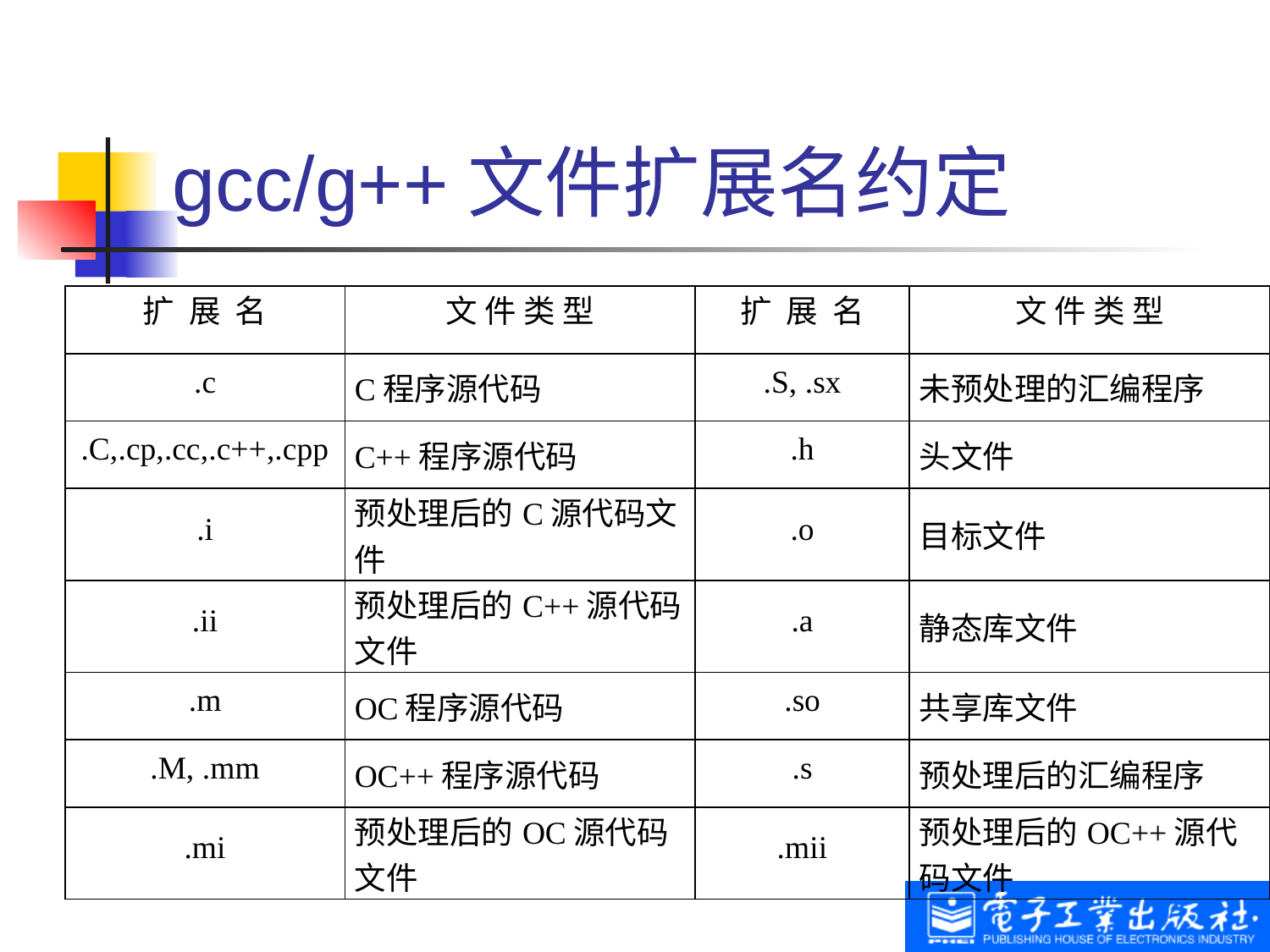

# gcc/g++文件扩展名约定
| 扩 展 名 | 文 件 类 型 | 扩 展 名 | 文 件 类 型 |
| --- | --- | --- | --- |
| .c | C程序源代码 | .S, .sx | 未预处理的汇编程序 |
| .C,.cp,.cc,.c++,.cpp | C++程序源代码 | .h | 头文件 |
| .i | 预处理后的C源代码文件 | .o | 目标文件 |
| .ii | 预处理后的C++源代码文件 | .a | 静态库文件 |
| .m | OC程序源代码 | .so | 共享库文件 |
| .M, .mm | OC++程序源代码 | .s | 预处理后的汇编程序 |
| .mi | 预处理后的OC源代码文件 | .mii | 预处理后的OC++源代码文件 |